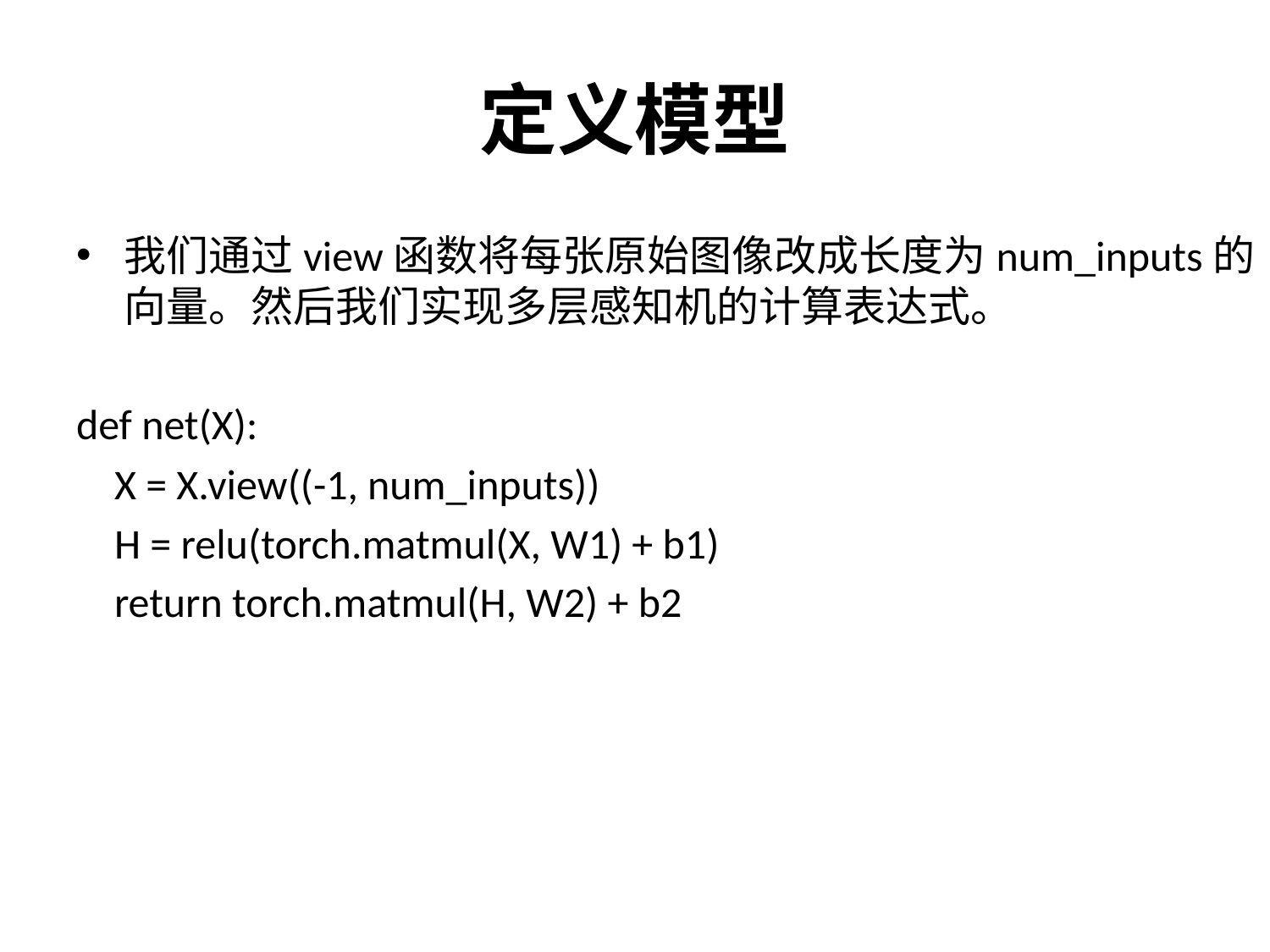

# 定义模型
我们通过view函数将每张原始图像改成长度为num_inputs的向量。然后我们实现多层感知机的计算表达式。

def net(X):
    X = X.view((-1, num_inputs))
    H = relu(torch.matmul(X, W1) + b1)
    return torch.matmul(H, W2) + b2